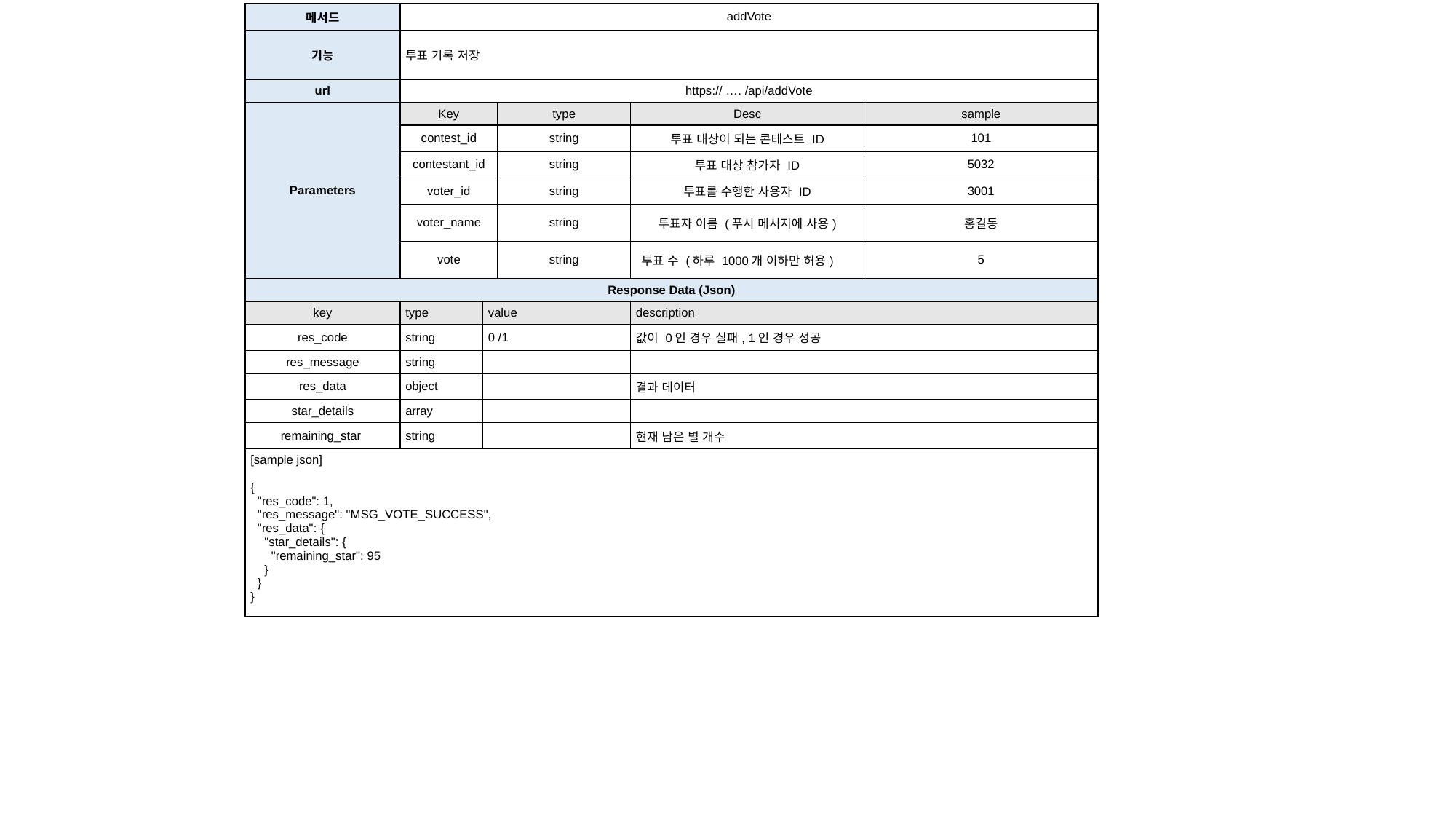

| 메서드 | addVote |  |  |  |  |
| --- | --- | --- | --- | --- | --- |
| 기능 | 투표 기록 저장 |  |  |  |  |
| url | https:// …. /api/addVote |  |  |  |  |
| Parameters | Key | type | type | Desc | sample |
|  | contest\_id | string | string | 투표 대상이 되는 콘테스트 ID | 101 |
|  | contestant\_id | string | string | 투표 대상 참가자 ID | 5032 |
|  | voter\_id | string | string | 투표를 수행한 사용자 ID | 3001 |
|  | voter\_name | string | string | 투표자 이름 (푸시 메시지에 사용) | 홍길동 |
|  | vote |  | string | 투표 수 (하루 1000개 이하만 허용) | 5 |
| Response Data (Json) |  |  |  |  |  |
| key | type | value |  | description |  |
| res\_code | string | 0 /1 |  | 값이 0인 경우 실패, 1인 경우 성공 |  |
| res\_message | string |  |  |  |  |
| res\_data | object |  |  | 결과 데이터 |  |
| star\_details | array |  |  |  |  |
| remaining\_star | string |  |  | 현재 남은 별 개수 |  |
| [sample json] { "res\_code": 1, "res\_message": "MSG\_VOTE\_SUCCESS", "res\_data": { "star\_details": { "remaining\_star": 95 } } } |  |  |  |  |  |